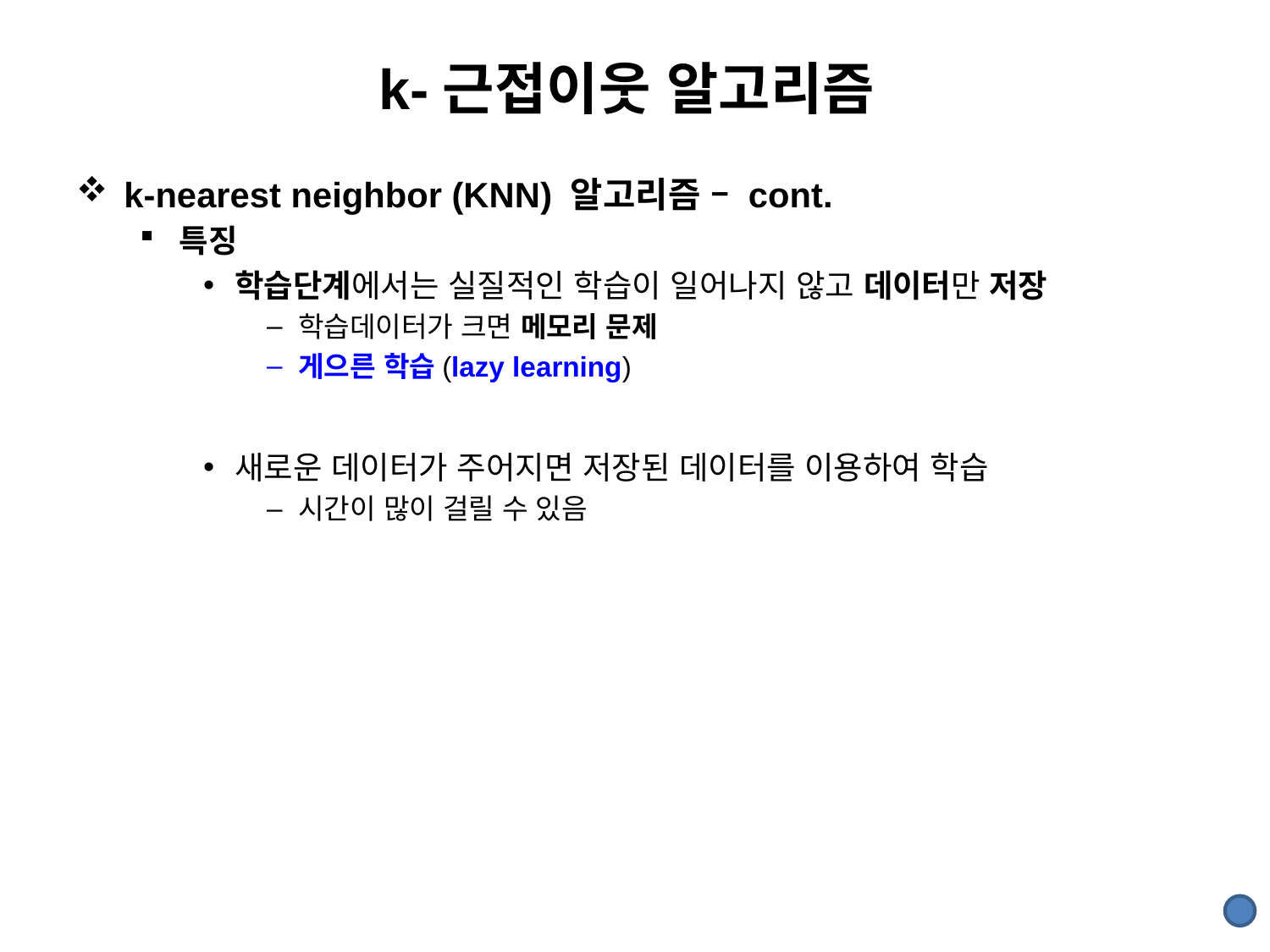

# k-근접이웃 알고리즘
k-nearest neighbor (KNN) 알고리즘 – cont.
특징
학습단계에서는 실질적인 학습이 일어나지 않고 데이터만 저장
학습데이터가 크면 메모리 문제
게으른 학습(lazy learning)

새로운 데이터가 주어지면 저장된 데이터를 이용하여 학습
시간이 많이 걸릴 수 있음